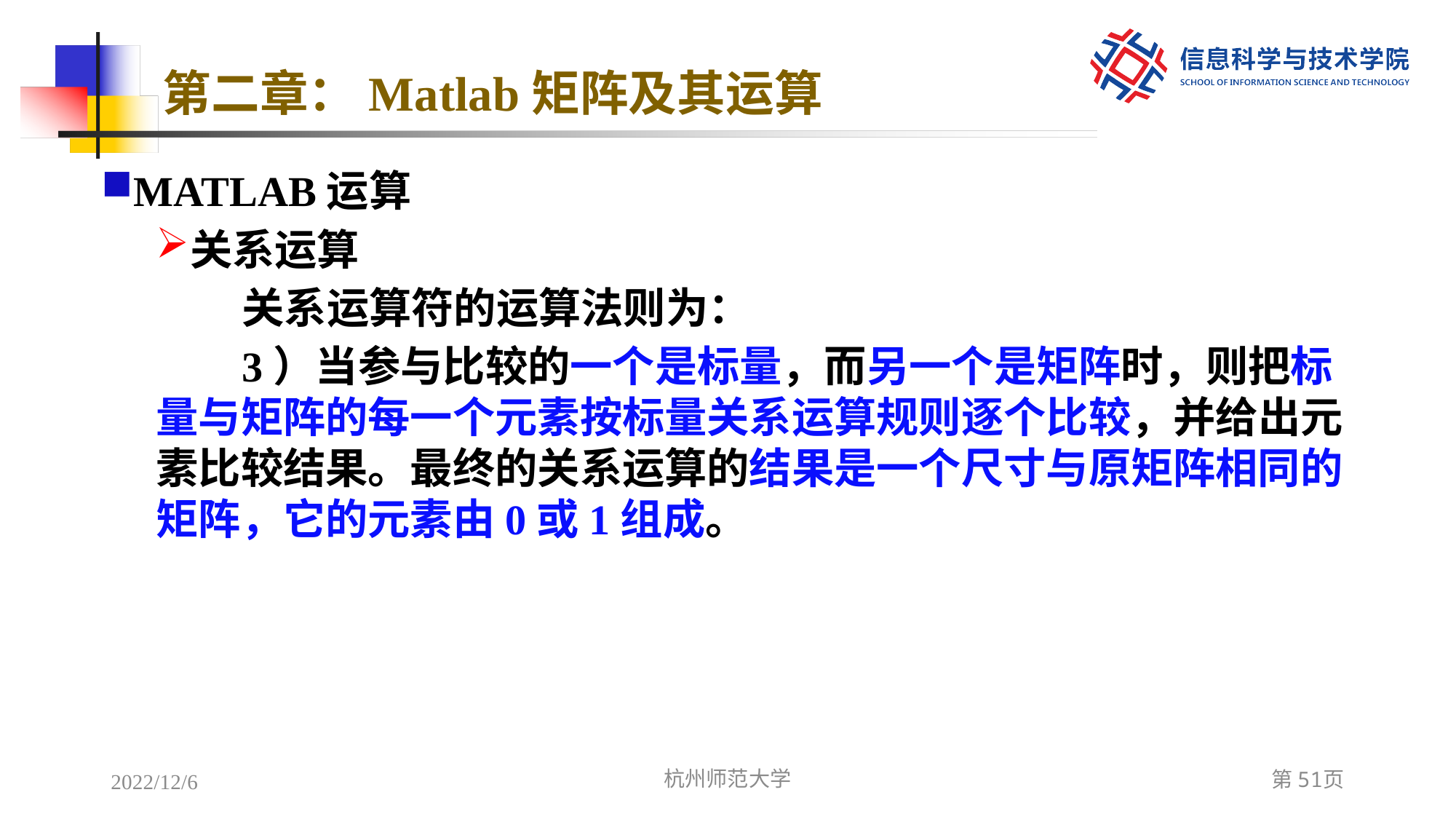

# 第二章：Matlab矩阵及其运算
MATLAB运算
关系运算
关系运算符的运算法则为：
3）当参与比较的一个是标量，而另一个是矩阵时，则把标量与矩阵的每一个元素按标量关系运算规则逐个比较，并给出元素比较结果。最终的关系运算的结果是一个尺寸与原矩阵相同的矩阵，它的元素由0或1组成。
2022/12/6
杭州师范大学
第51页